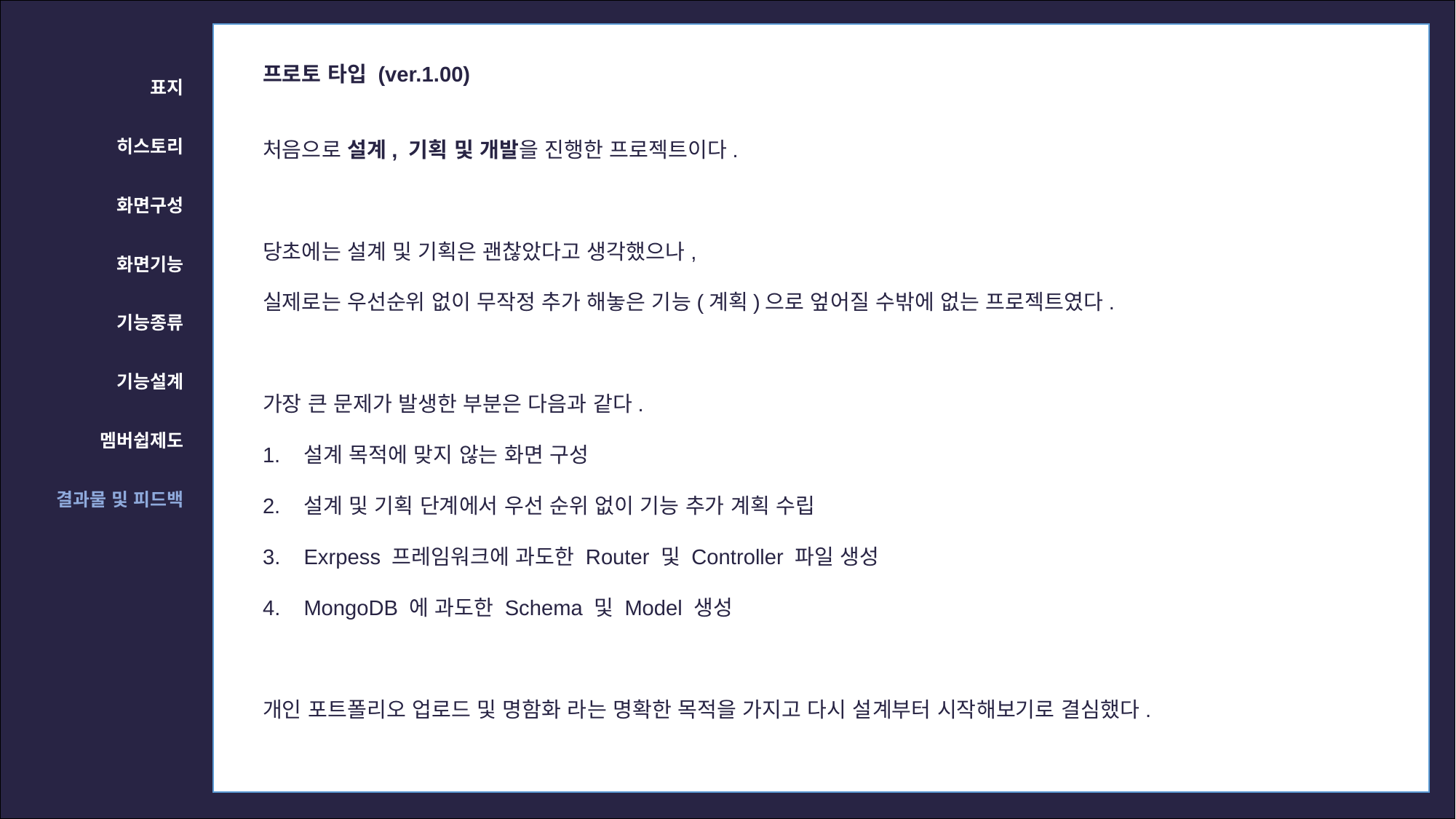

표지
히스토리
화면구성
화면기능
기능종류
기능설계
멤버쉽제도
결과물 및 피드백
프로토 타입 (ver.1.00)
처음으로 설계, 기획 및 개발을 진행한 프로젝트이다.

당초에는 설계 및 기획은 괜찮았다고 생각했으나,
실제로는 우선순위 없이 무작정 추가 해놓은 기능(계획)으로 엎어질 수밖에 없는 프로젝트였다.

가장 큰 문제가 발생한 부분은 다음과 같다.
설계 목적에 맞지 않는 화면 구성
설계 및 기획 단계에서 우선 순위 없이 기능 추가 계획 수립
Exrpess 프레임워크에 과도한 Router 및 Controller 파일 생성
MongoDB 에 과도한 Schema 및 Model 생성

개인 포트폴리오 업로드 및 명함화 라는 명확한 목적을 가지고 다시 설계부터 시작해보기로 결심했다.